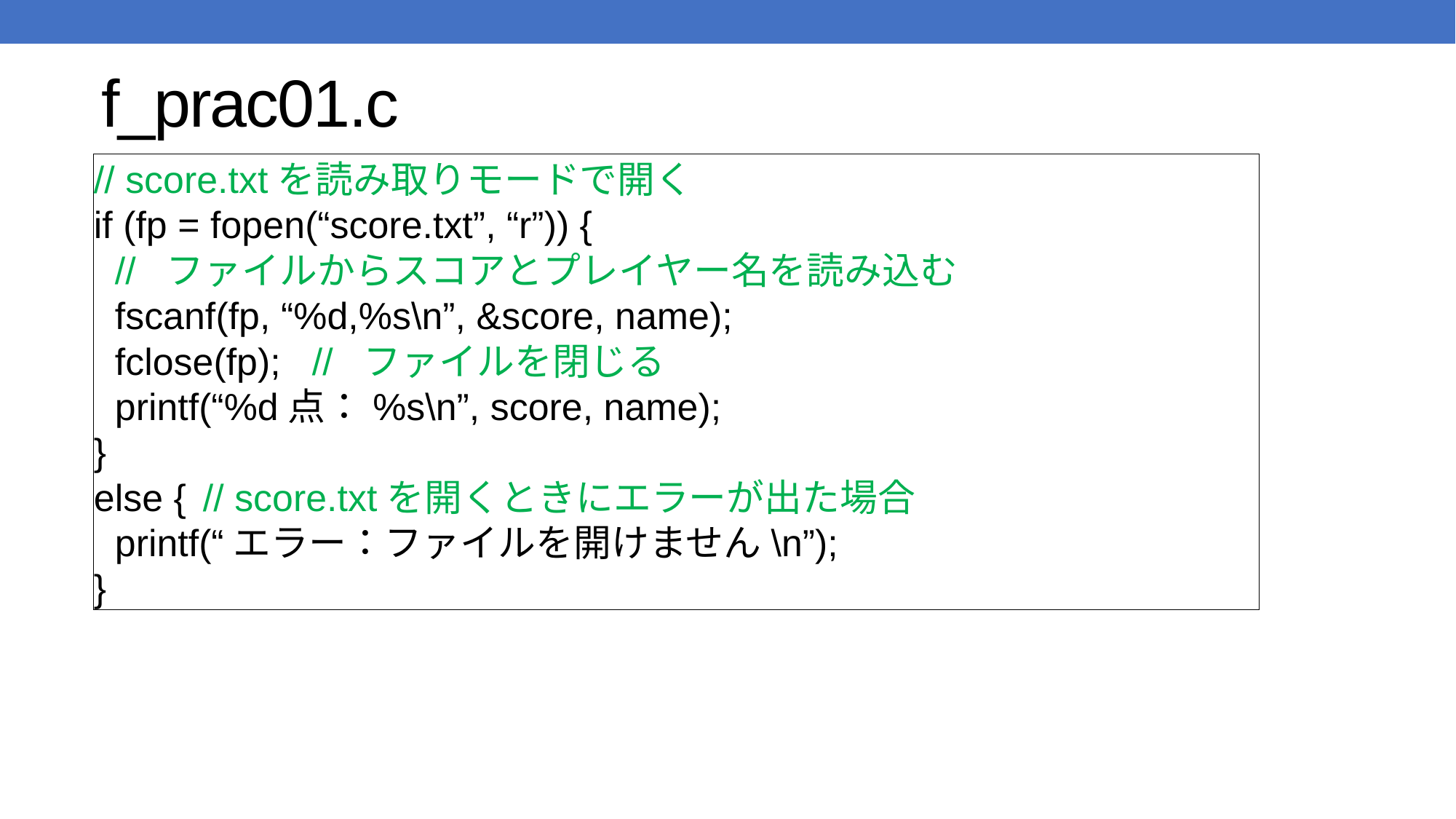

# f_prac01.c
// score.txtを読み取りモードで開く
if (fp = fopen(“score.txt”, “r”)) {
  //  ファイルからスコアとプレイヤー名を読み込む
  fscanf(fp, “%d,%s\n”, &score, name);
  fclose(fp);	//  ファイルを閉じる
  printf(“%d点：%s\n”, score, name);
}
else {	// score.txtを開くときにエラーが出た場合
  printf(“エラー：ファイルを開けません\n”);
}